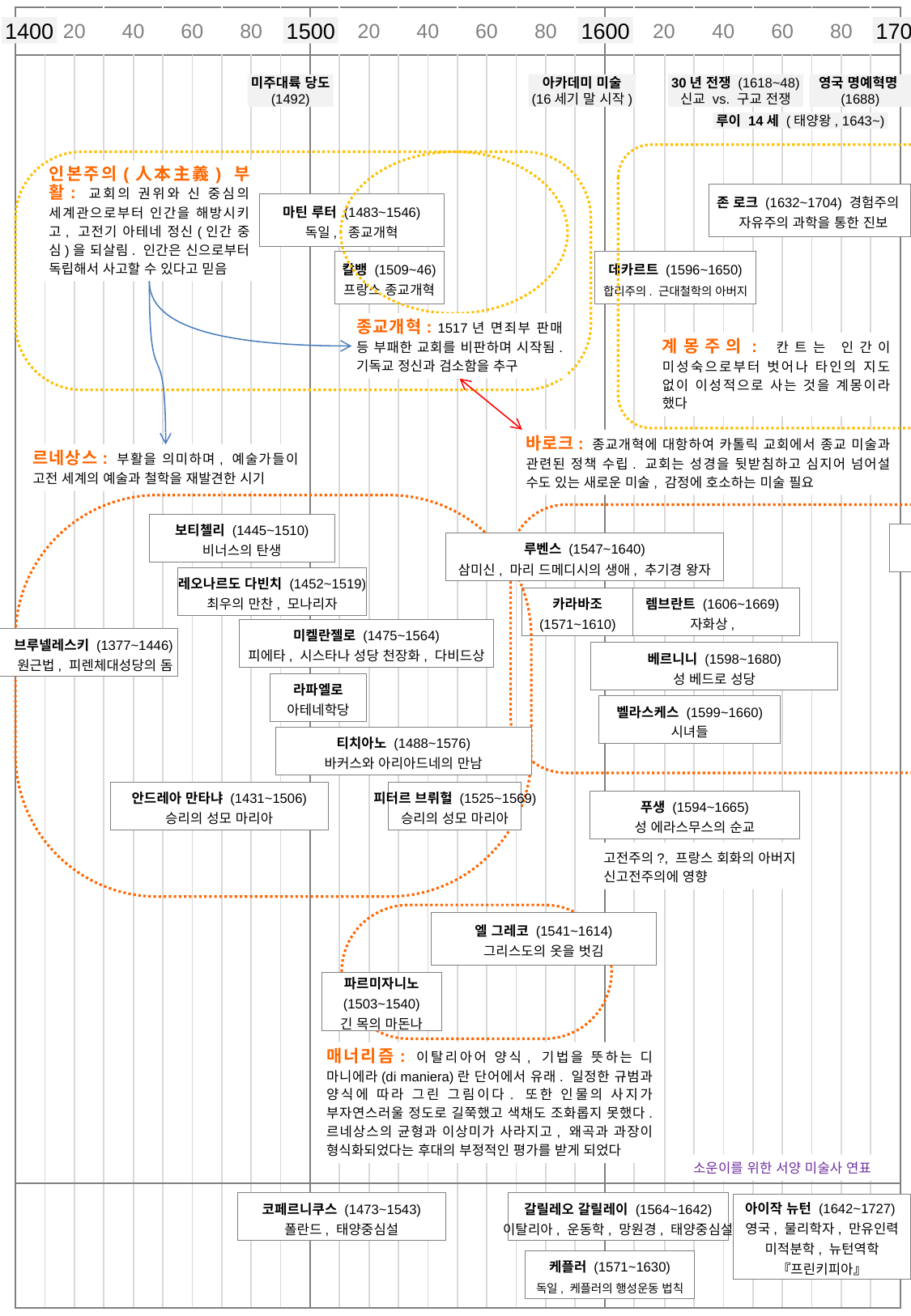

|  | 20 |  | 40 |  | 60 |  | 80 |  |  |  | 20 |  | 40 |  | 60 |  | 80 |  |  |  | 20 |  | 40 |  | 60 |  | 80 |  |  |
| --- | --- | --- | --- | --- | --- | --- | --- | --- | --- | --- | --- | --- | --- | --- | --- | --- | --- | --- | --- | --- | --- | --- | --- | --- | --- | --- | --- | --- | --- |
|  |  |  |  |  |  |  |  |  |  |  |  |  |  |  |  |  |  |  |  |  |  |  |  |  |  |  |  |  |  |
|  |  |  |  |  |  |  |  |  |  |  |  |  |  |  |  |  |  |  |  |  |  |  |  |  |  |  |  |  |  |
1400
1500
1600
1700
미주대륙 당도
(1492)
아카데미 미술
(16세기 말 시작)
30년 전쟁 (1618~48)
신교 vs. 구교 전쟁
영국 명예혁명
(1688)
루이 14세 (태양왕, 1643~)

인본주의(人本主義) 부활: 교회의 권위와 신 중심의 세계관으로부터 인간을 해방시키고, 고전기 아테네 정신(인간 중심)을 되살림. 인간은 신으로부터 독립해서 사고할 수 있다고 믿음
존 로크 (1632~1704) 경험주의
 자유주의 과학을 통한 진보
마틴 루터 (1483~1546)
독일,  종교개혁
칼뱅 (1509~46)
프랑스 종교개혁
데카르트 (1596~1650)
합리주의. 근대철학의 아버지
종교개혁: 1517년 면죄부 판매 등 부패한 교회를 비판하며 시작됨. 기독교 정신과 검소함을 추구
계몽주의: 칸트는 인간이 미성숙으로부터 벗어나 타인의 지도 없이 이성적으로 사는 것을 계몽이라 했다
바로크: 종교개혁에 대항하여 카톨릭 교회에서 종교 미술과 관련된 정책 수립. 교회는 성경을 뒷받침하고 심지어 넘어설 수도 있는 새로운 미술, 감정에 호소하는 미술 필요
르네상스: 부활을 의미하며, 예술가들이 고전 세계의 예술과 철학을 재발견한 시기

보티첼리 (1445~1510)
비너스의 탄생

루벤스 (1547~1640)
삼미신, 마리 드메디시의 생애, 추기경 왕자
레오나르도 다빈치 (1452~1519)
최우의 만찬, 모나리자
카라바조
(1571~1610)
렘브란트 (1606~1669)
자화상,
미켈란젤로 (1475~1564)
피에타, 시스타나 성당 천장화, 다비드상
브루넬레스키 (1377~1446)
원근법, 피렌체대성당의 돔
베르니니 (1598~1680)
성 베드로 성당
라파엘로
아테네학당
벨라스케스 (1599~1660)
시녀들
티치아노 (1488~1576)
바커스와 아리아드네의 만남
안드레아 만타냐 (1431~1506)
승리의 성모 마리아
피터르 브뤼헐 (1525~1569)
승리의 성모 마리아
푸생 (1594~1665)
성 에라스무스의 순교
고전주의?, 프랑스 회화의 아버지
신고전주의에 영향

엘 그레코 (1541~1614)
그리스도의 옷을 벗김
파르미자니노
(1503~1540)
긴 목의 마돈나
매너리즘: 이탈리아어 양식, 기법을 뜻하는 디 마니에라(di maniera)란 단어에서 유래. 일정한 규범과 양식에 따라 그린 그림이다. 또한 인물의 사지가 부자연스러울 정도로 길쭉했고 색채도 조화롭지 못했다. 르네상스의 균형과 이상미가 사라지고, 왜곡과 과장이 형식화되었다는 후대의 부정적인 평가를 받게 되었다
소운이를 위한 서양 미술사 연표
코페르니쿠스 (1473~1543)
폴란드, 태양중심설
갈릴레오 갈릴레이 (1564~1642)
이탈리아, 운동학, 망원경, 태양중심설
아이작 뉴턴 (1642~1727)
영국, 물리학자, 만유인력
미적분학, 뉴턴역학
『프린키피아』
케플러 (1571~1630)
독일, 케플러의 행성운동 법칙